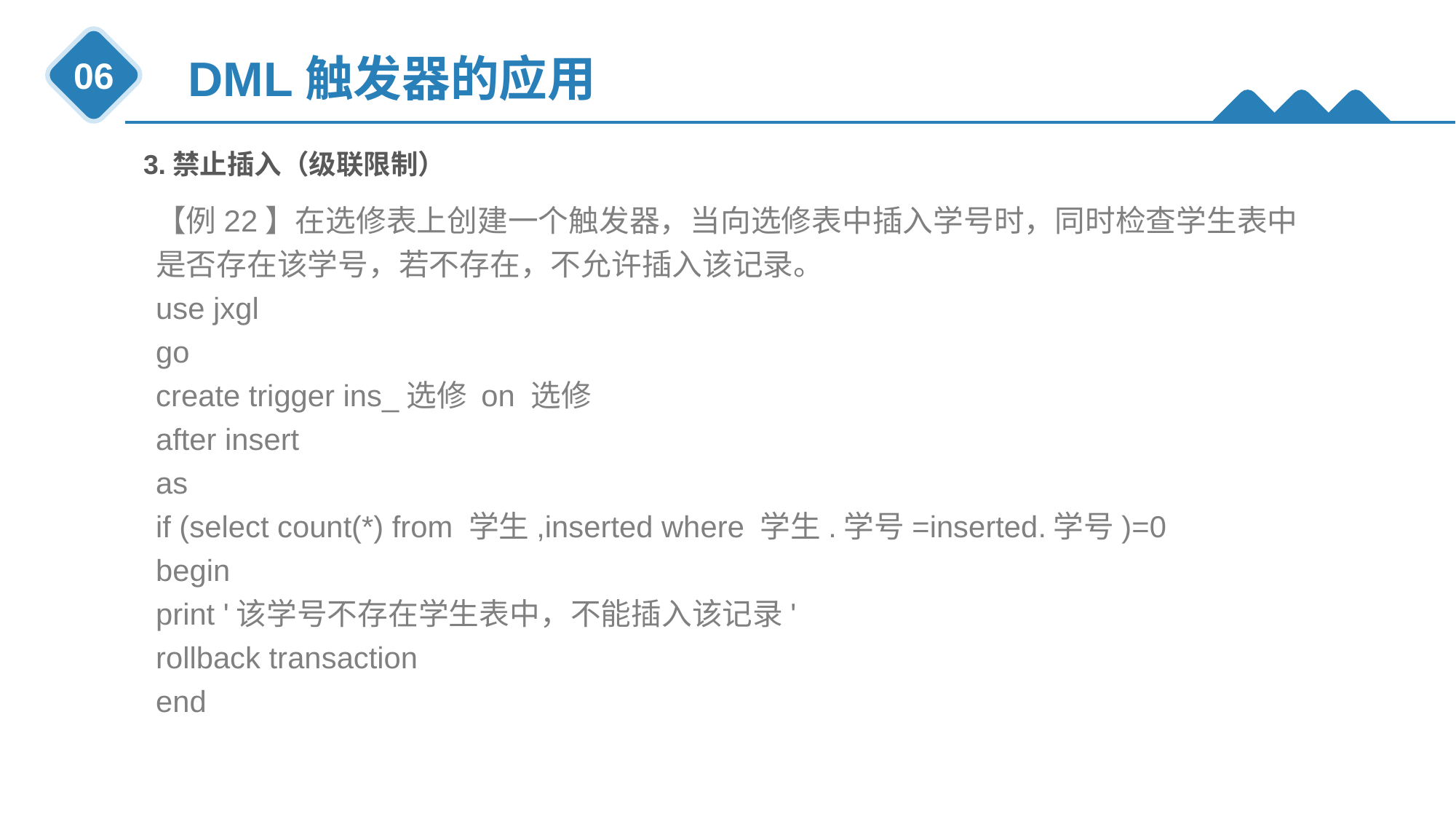

DML触发器的应用
06

3.禁止插入（级联限制）
【例22】在选修表上创建一个触发器，当向选修表中插入学号时，同时检查学生表中是否存在该学号，若不存在，不允许插入该记录。
use jxgl
go
create trigger ins_选修 on 选修
after insert
as
if (select count(*) from 学生,inserted where 学生.学号=inserted.学号)=0
begin
print '该学号不存在学生表中，不能插入该记录'
rollback transaction
end